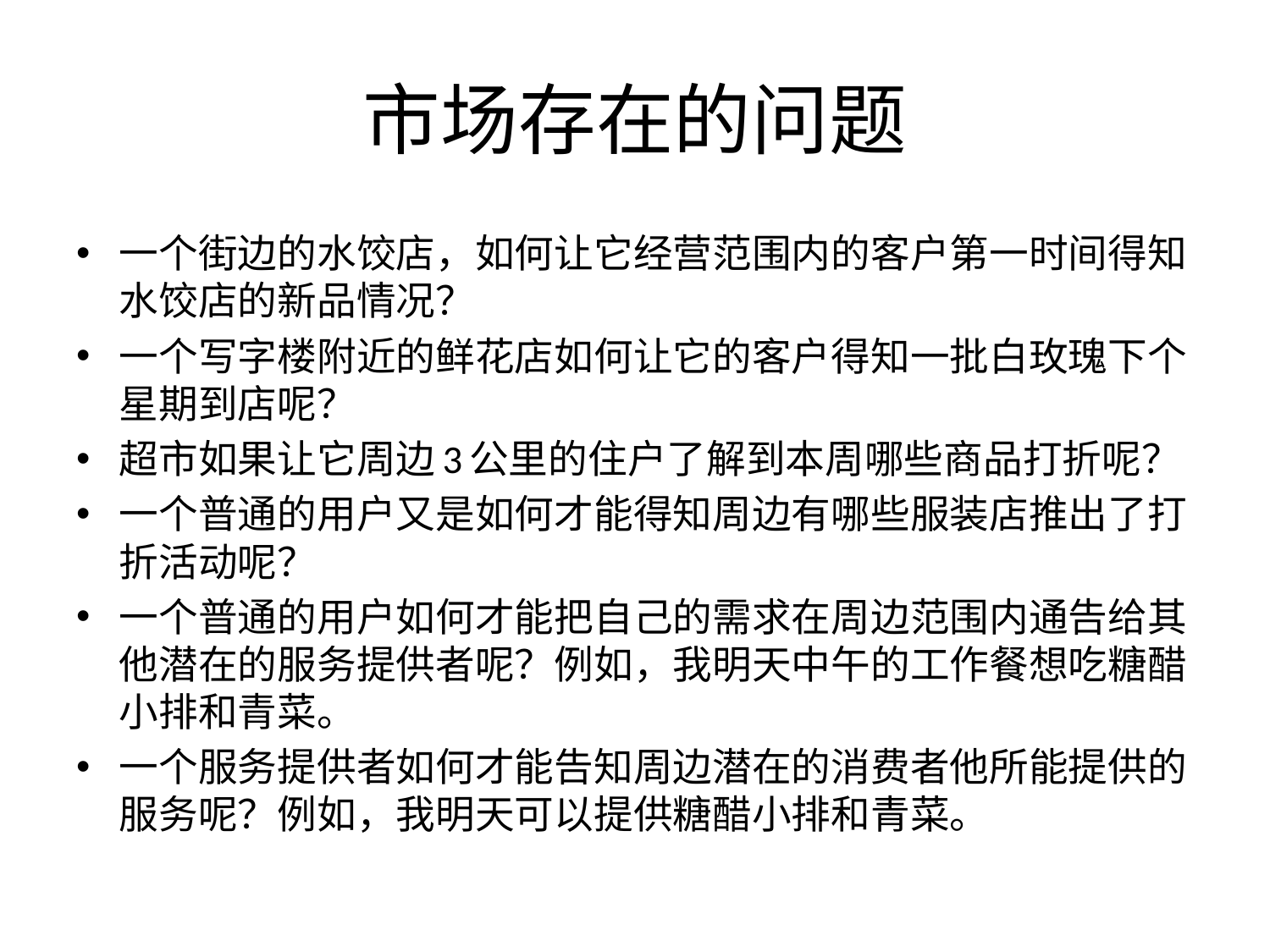

# 市场存在的问题
一个街边的水饺店，如何让它经营范围内的客户第一时间得知水饺店的新品情况？
一个写字楼附近的鲜花店如何让它的客户得知一批白玫瑰下个星期到店呢？
超市如果让它周边3公里的住户了解到本周哪些商品打折呢？
一个普通的用户又是如何才能得知周边有哪些服装店推出了打折活动呢？
一个普通的用户如何才能把自己的需求在周边范围内通告给其他潜在的服务提供者呢？例如，我明天中午的工作餐想吃糖醋小排和青菜。
一个服务提供者如何才能告知周边潜在的消费者他所能提供的服务呢？例如，我明天可以提供糖醋小排和青菜。